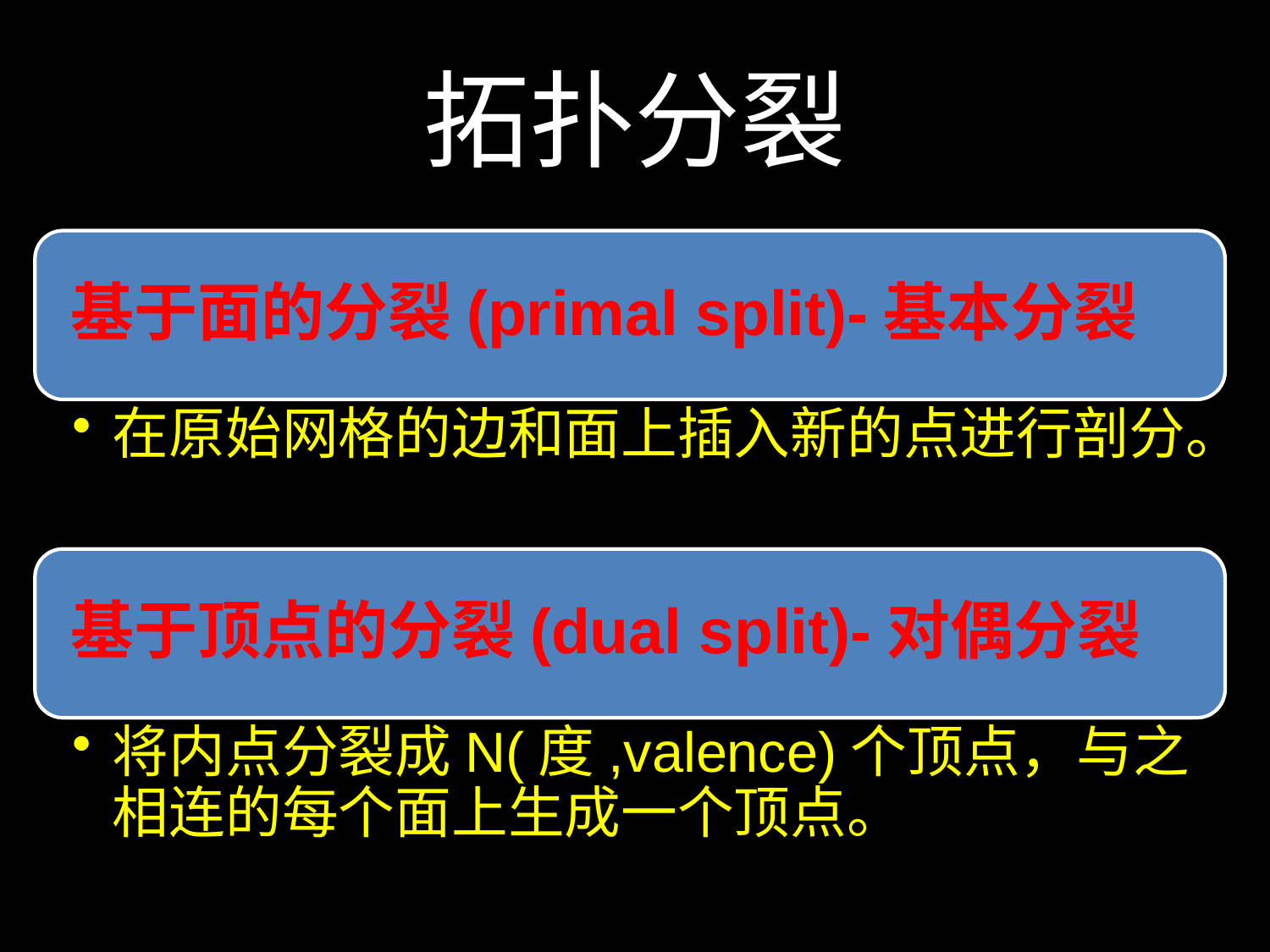

# 拓扑分裂
基于面的分裂(primal split)-基本分裂
在原始网格的边和面上插入新的点进行剖分。
基于顶点的分裂(dual split)-对偶分裂
将内点分裂成N(度,valence)个顶点，与之相连的每个面上生成一个顶点。